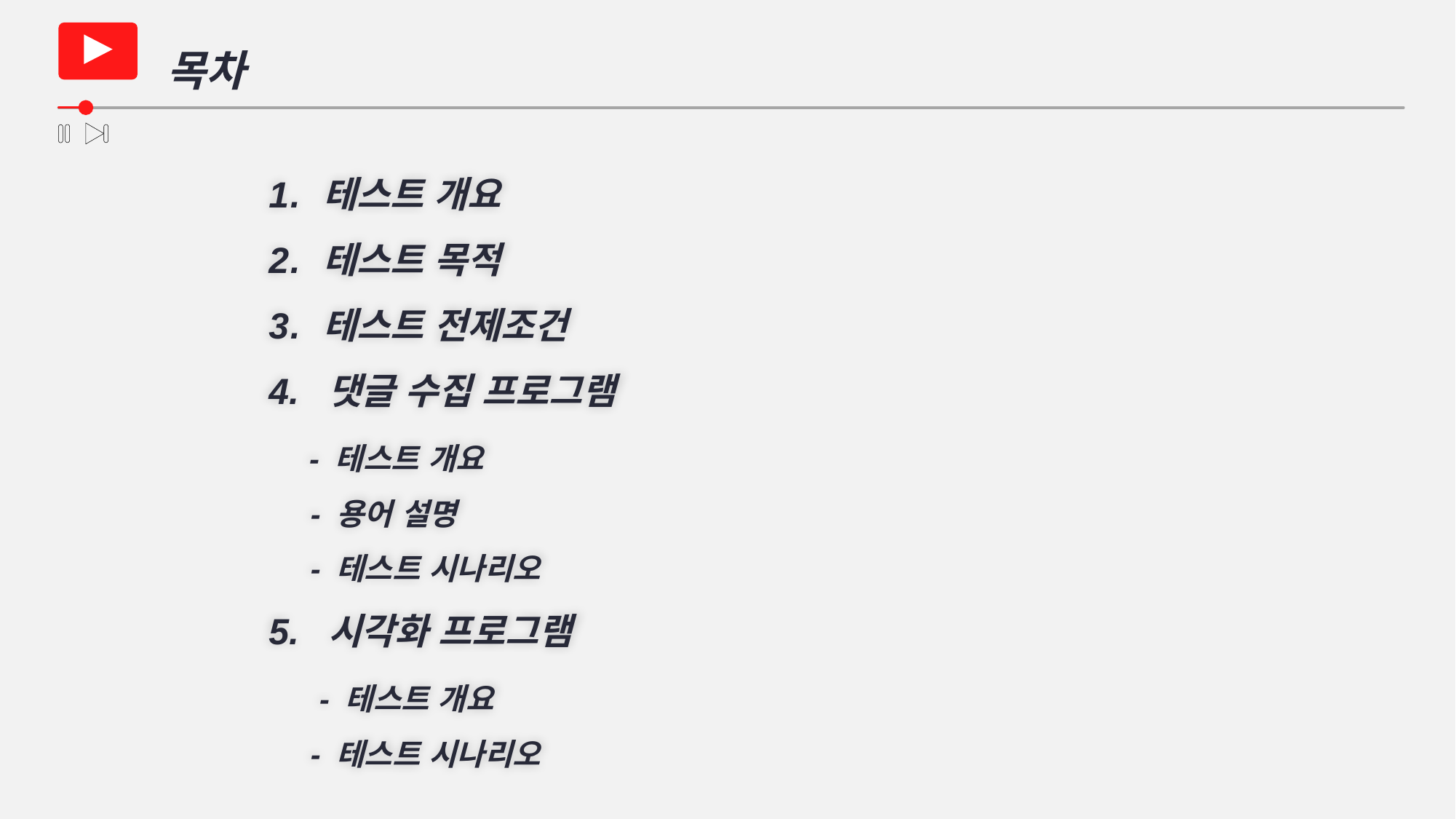

목차

테스트 개요
테스트 목적
테스트 전제조건
4.  댓글 수집 프로그램
    - 테스트 개요
     - 용어 설명
     - 테스트 시나리오
5.  시각화 프로그램
     - 테스트 개요
     - 테스트 시나리오